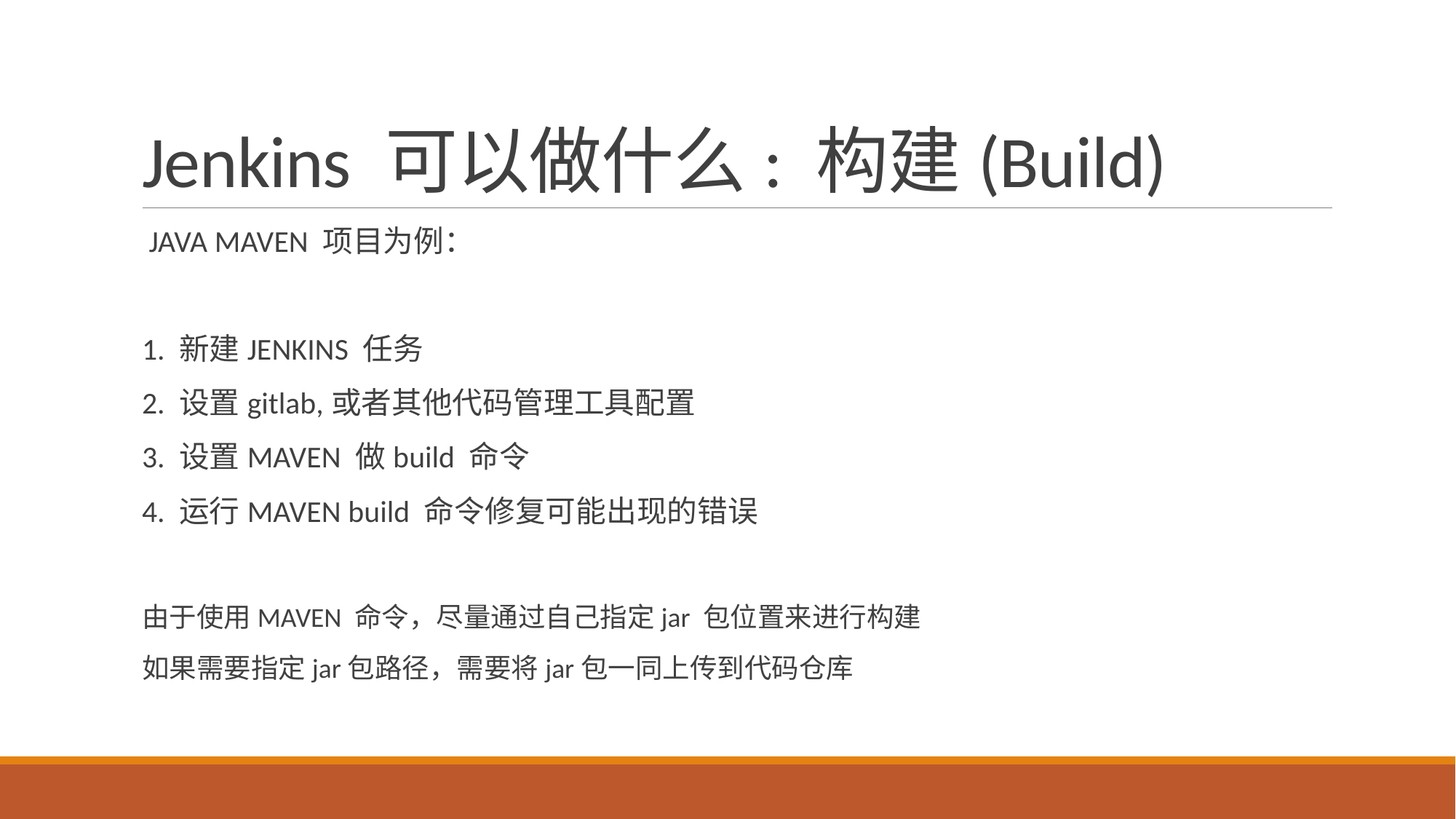

# Jenkins 可以做什么: 构建(Build)
 JAVA MAVEN 项目为例：

1. 新建JENKINS 任务
2. 设置gitlab,或者其他代码管理工具配置
3. 设置MAVEN 做build 命令
4. 运行MAVEN build 命令修复可能出现的错误

由于使用MAVEN 命令，尽量通过自己指定jar 包位置来进行构建
如果需要指定jar包路径，需要将jar包一同上传到代码仓库